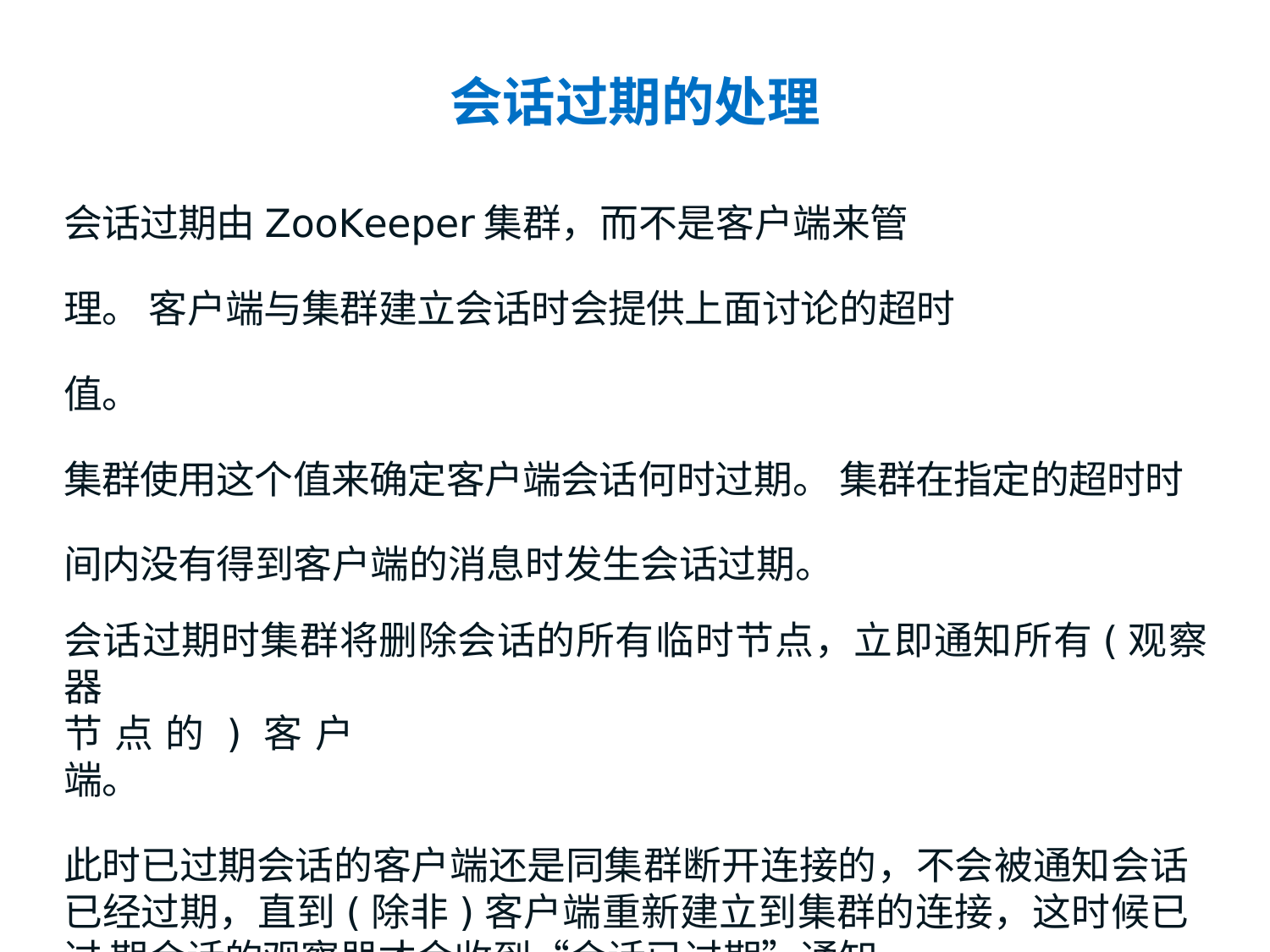

# 会话过期的处理
会话过期由ZooKeeper集群，而不是客户端来管理。 客户端与集群建立会话时会提供上面讨论的超时值。
集群使用这个值来确定客户端会话何时过期。 集群在指定的超时时间内没有得到客户端的消息时发生会话过期。
会话过期时集群将删除会话的所有临时节点，立即通知所有(观察器
节点的)客户端。

此时已过期会话的客户端还是同集群断开连接的，不会被通知会话 已经过期，直到(除非)客户端重新建立到集群的连接，这时候已过 期会话的观察器才会收到“会话已过期”通知。